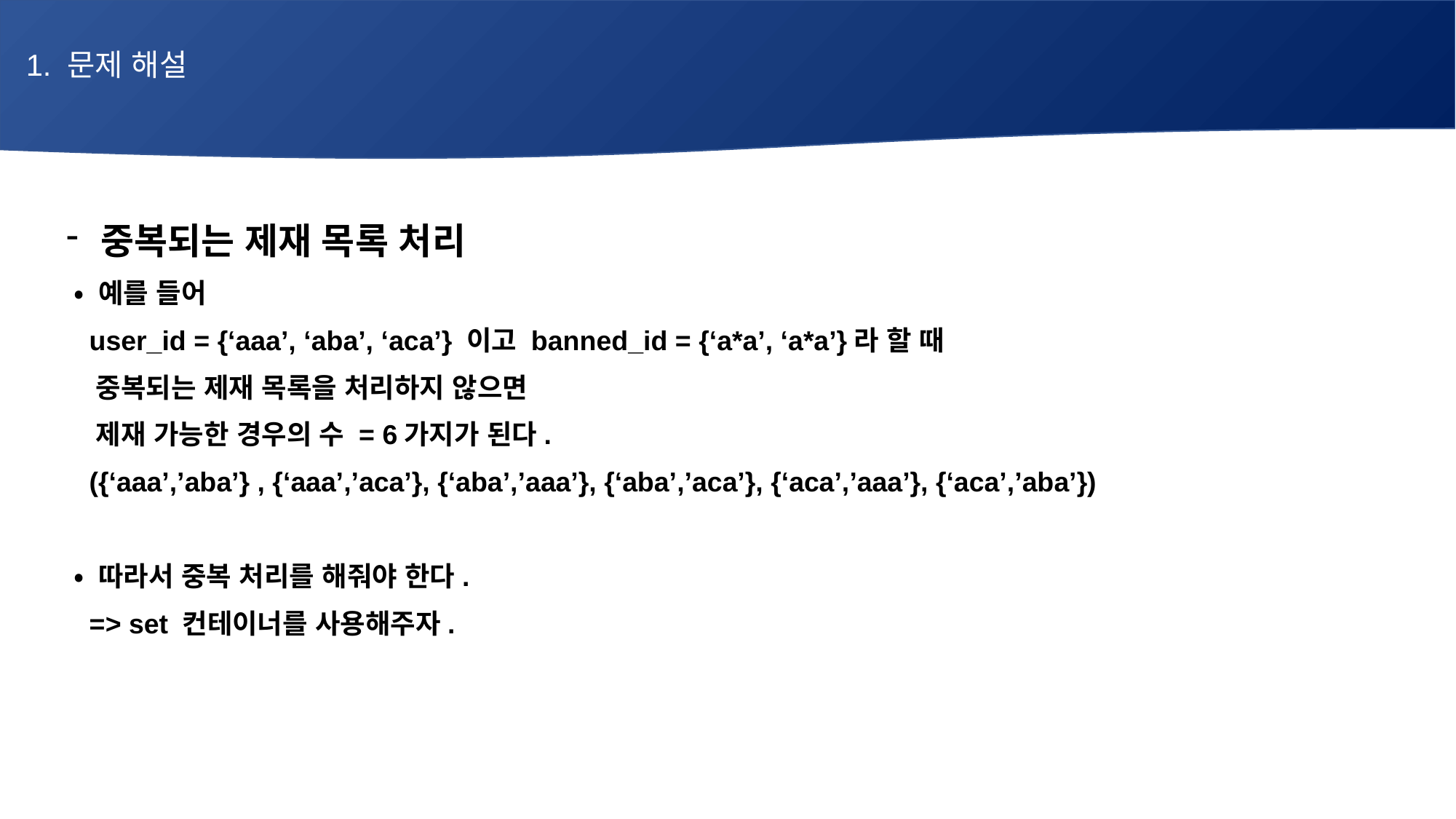

1. 문제 해설
# 매주 1 과제 LV2
중복되는 제재 목록 처리
 • 예를 들어
   user_id = {‘aaa’, ‘aba’, ‘aca’} 이고 banned_id = {‘a*a’, ‘a*a’}라 할 때
   중복되는 제재 목록을 처리하지 않으면
   제재 가능한 경우의 수 = 6가지가 된다.
   ({‘aaa’,’aba’} , {‘aaa’,’aca’}, {‘aba’,’aaa’}, {‘aba’,’aca’}, {‘aca’,’aaa’}, {‘aca’,’aba’})

 • 따라서 중복 처리를 해줘야 한다.
   => set 컨테이너를 사용해주자.